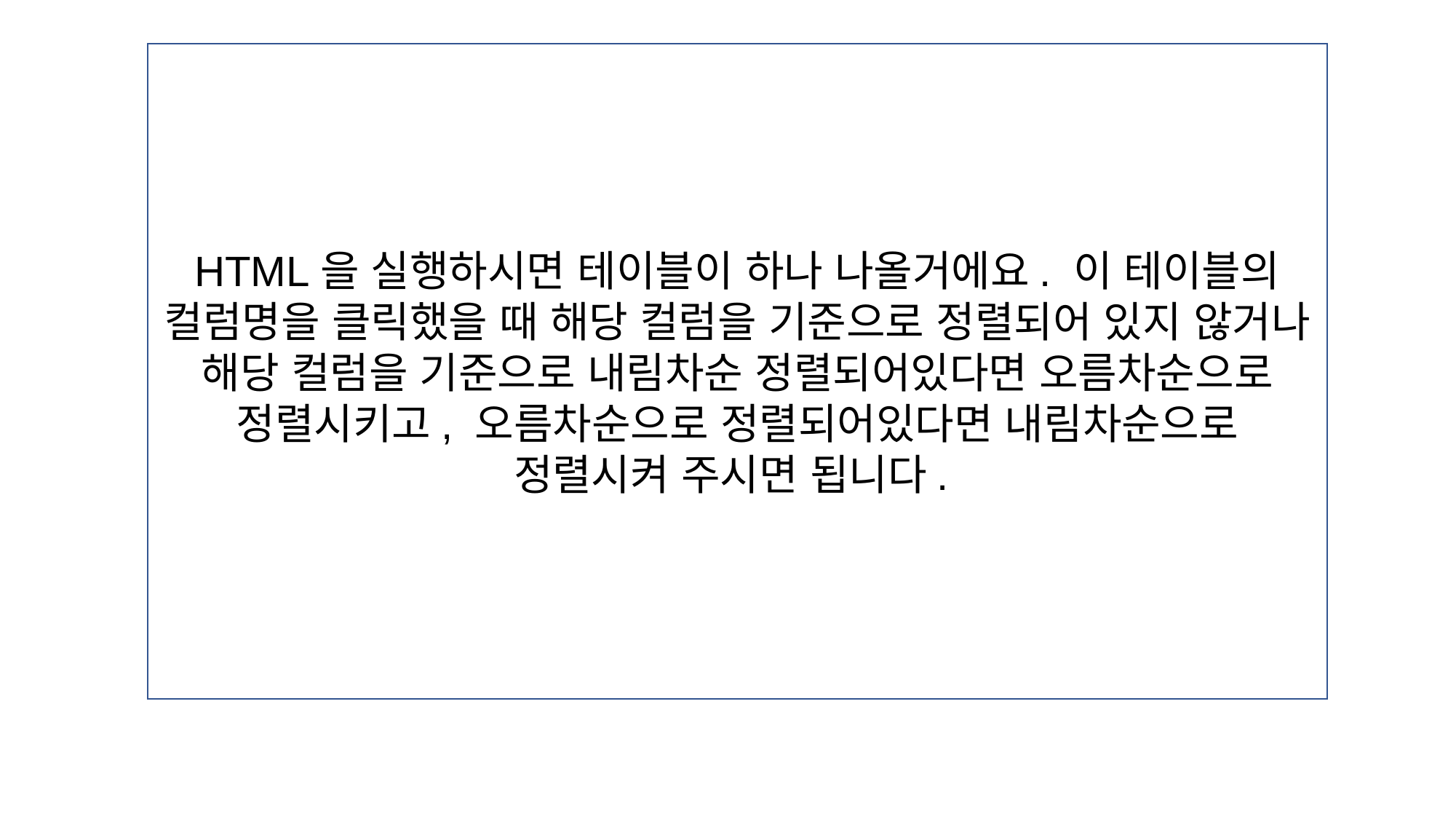

HTML을 실행하시면 테이블이 하나 나올거에요. 이 테이블의 컬럼명을 클릭했을 때 해당 컬럼을 기준으로 정렬되어 있지 않거나 해당 컬럼을 기준으로 내림차순 정렬되어있다면 오름차순으로 정렬시키고, 오름차순으로 정렬되어있다면 내림차순으로 정렬시켜 주시면 됩니다.